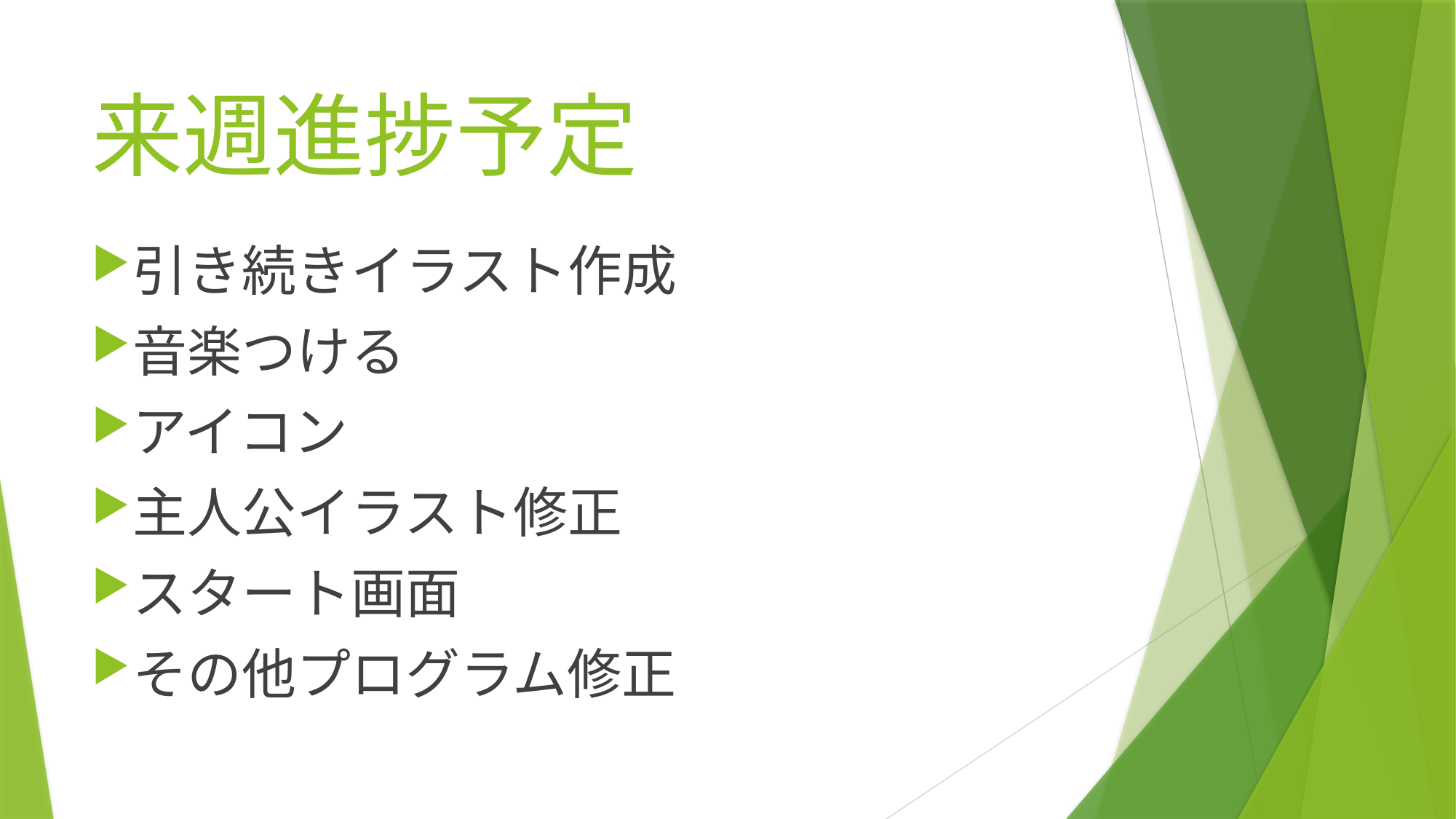

# 来週進捗予定
引き続きイラスト作成
音楽つける
アイコン
主人公イラスト修正
スタート画面
その他プログラム修正